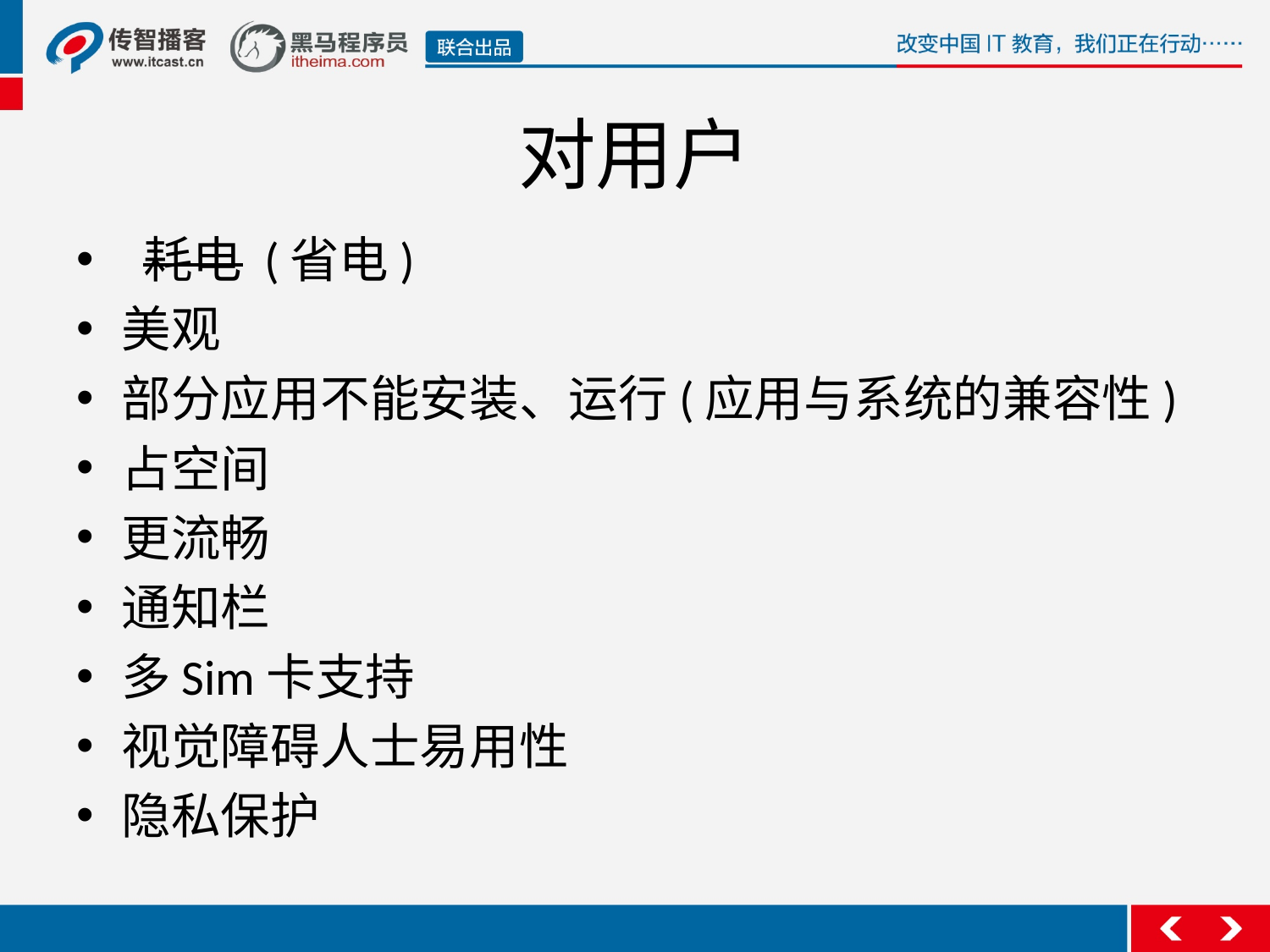

# 对用户
 耗电 (省电)
美观
部分应用不能安装、运行(应用与系统的兼容性)
占空间
更流畅
通知栏
多Sim卡支持
视觉障碍人士易用性
隐私保护